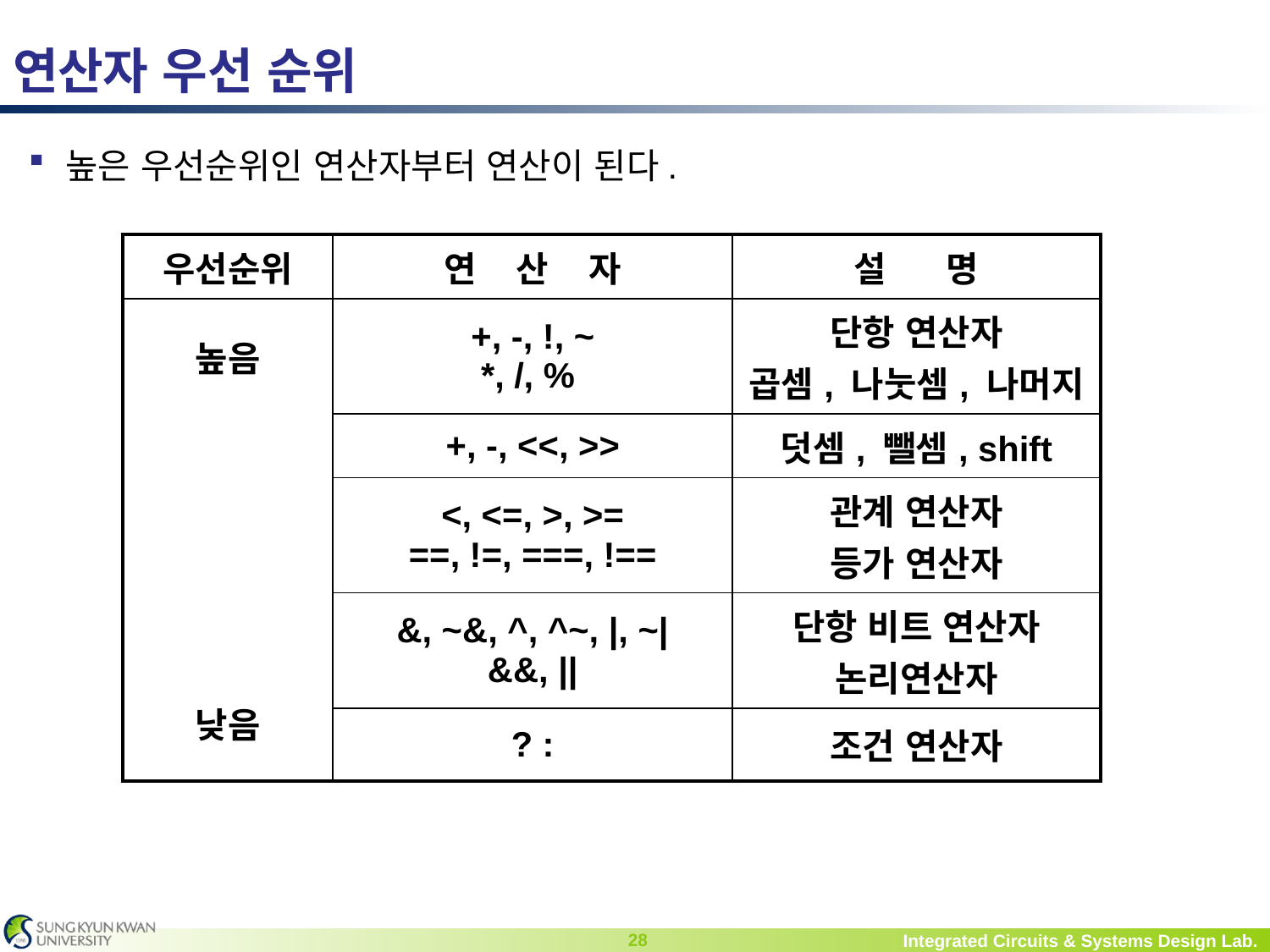

# 연산자 우선 순위
높은 우선순위인 연산자부터 연산이 된다.
| 우선순위 | 연 산 자 | 설 명 |
| --- | --- | --- |
| 높음 낮음 | +, -, !, ~ \*, /, % | 단항 연산자 곱셈, 나눗셈, 나머지 |
|  | +, -, <<, >> | 덧셈, 뺄셈, shift |
|  | <, <=, >, >= ==, !=, ===, !== | 관계 연산자 등가 연산자 |
|  | &, ~&, ^, ^~, |, ~| &&, || | 단항 비트 연산자 논리연산자 |
|  | ? : | 조건 연산자 |